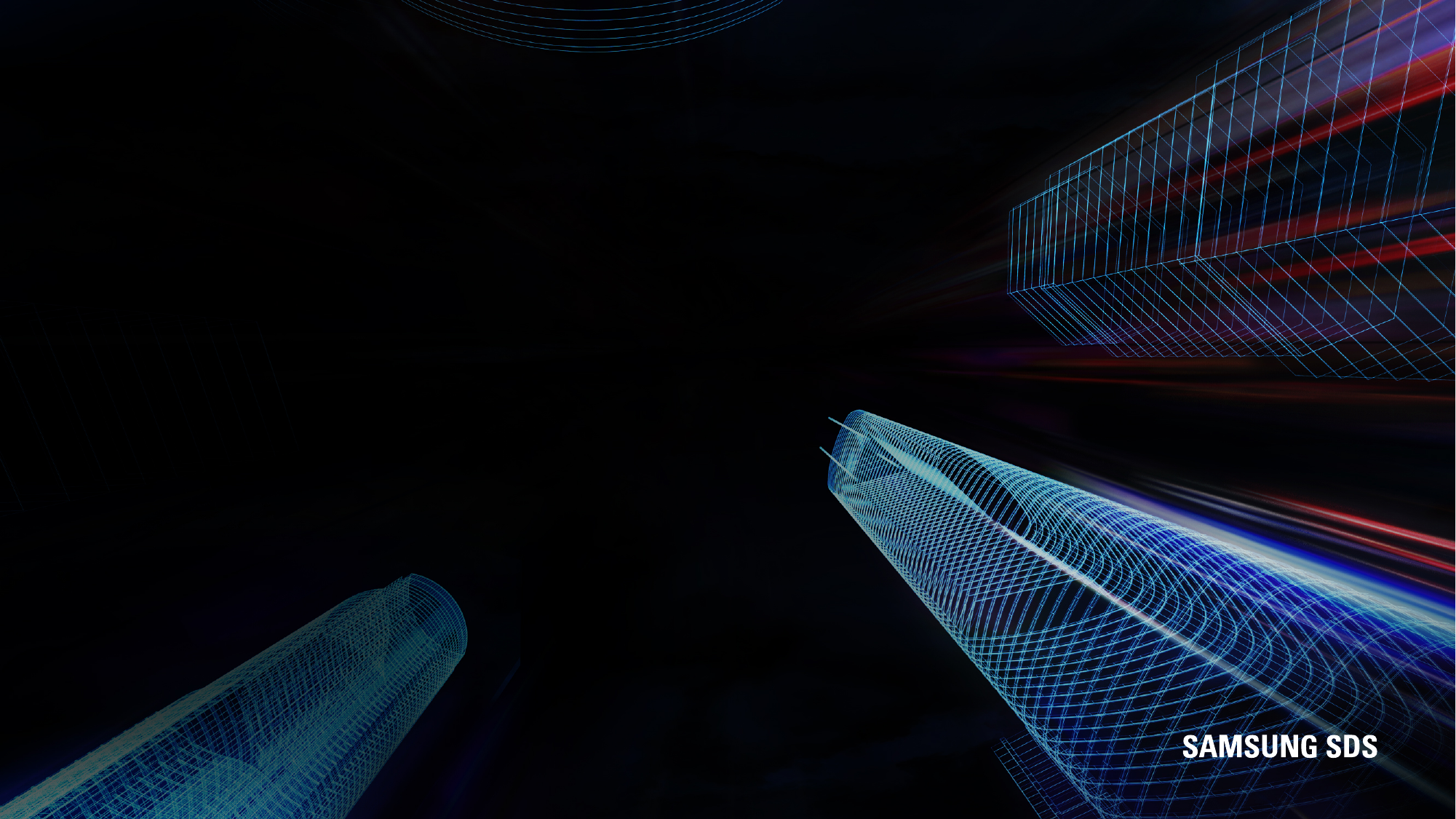

Samsung Cloud Platform
아이콘 활용 가이드
December 2021
Copyright 2021. Samsung SDS Co., Ltd. All rights reserved.